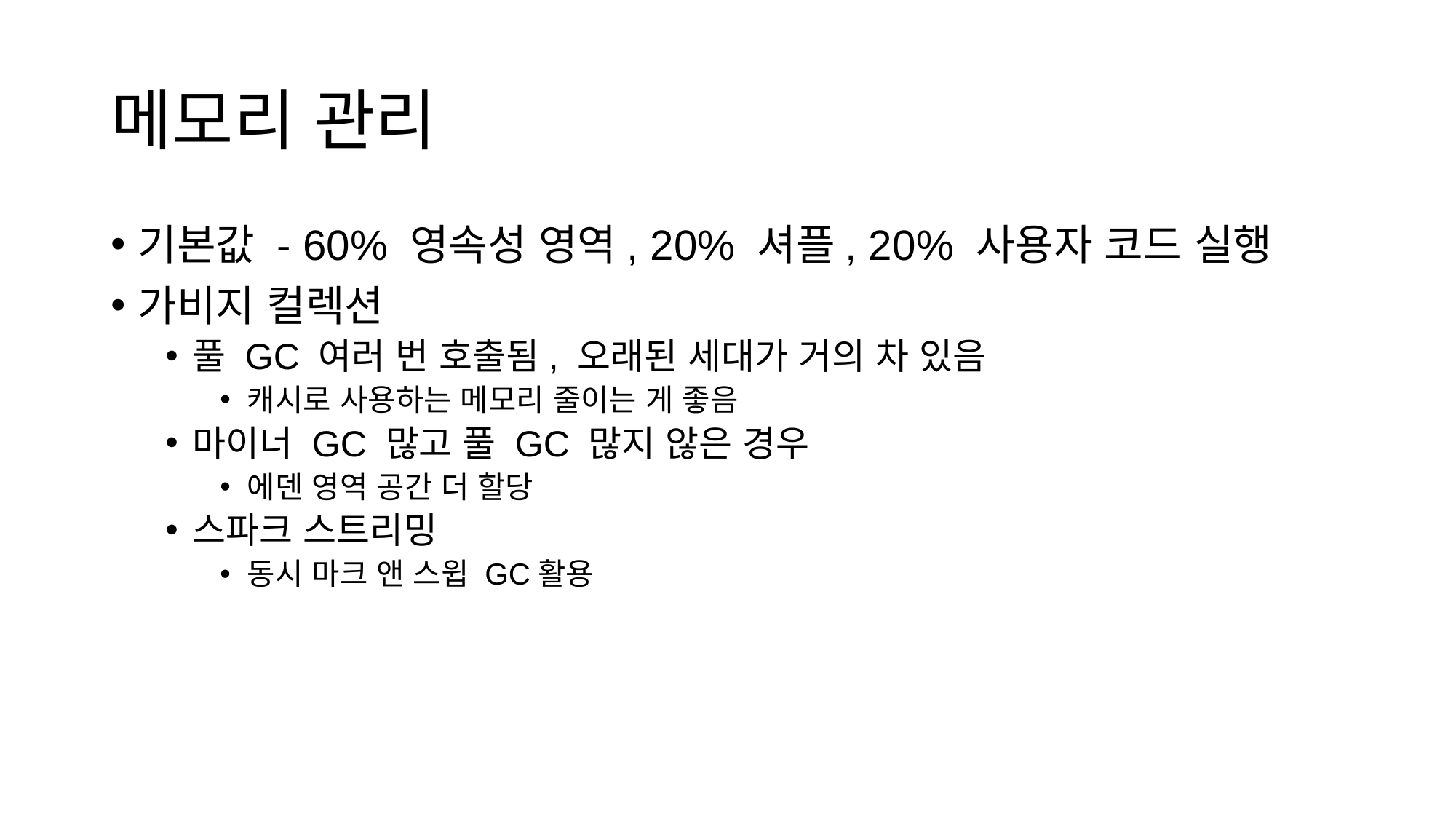

# 메모리 관리
기본값 - 60% 영속성 영역, 20% 셔플, 20% 사용자 코드 실행
가비지 컬렉션
풀 GC 여러 번 호출됨, 오래된 세대가 거의 차 있음
캐시로 사용하는 메모리 줄이는 게 좋음
마이너 GC 많고 풀 GC 많지 않은 경우
에덴 영역 공간 더 할당
스파크 스트리밍
동시 마크 앤 스윕 GC활용